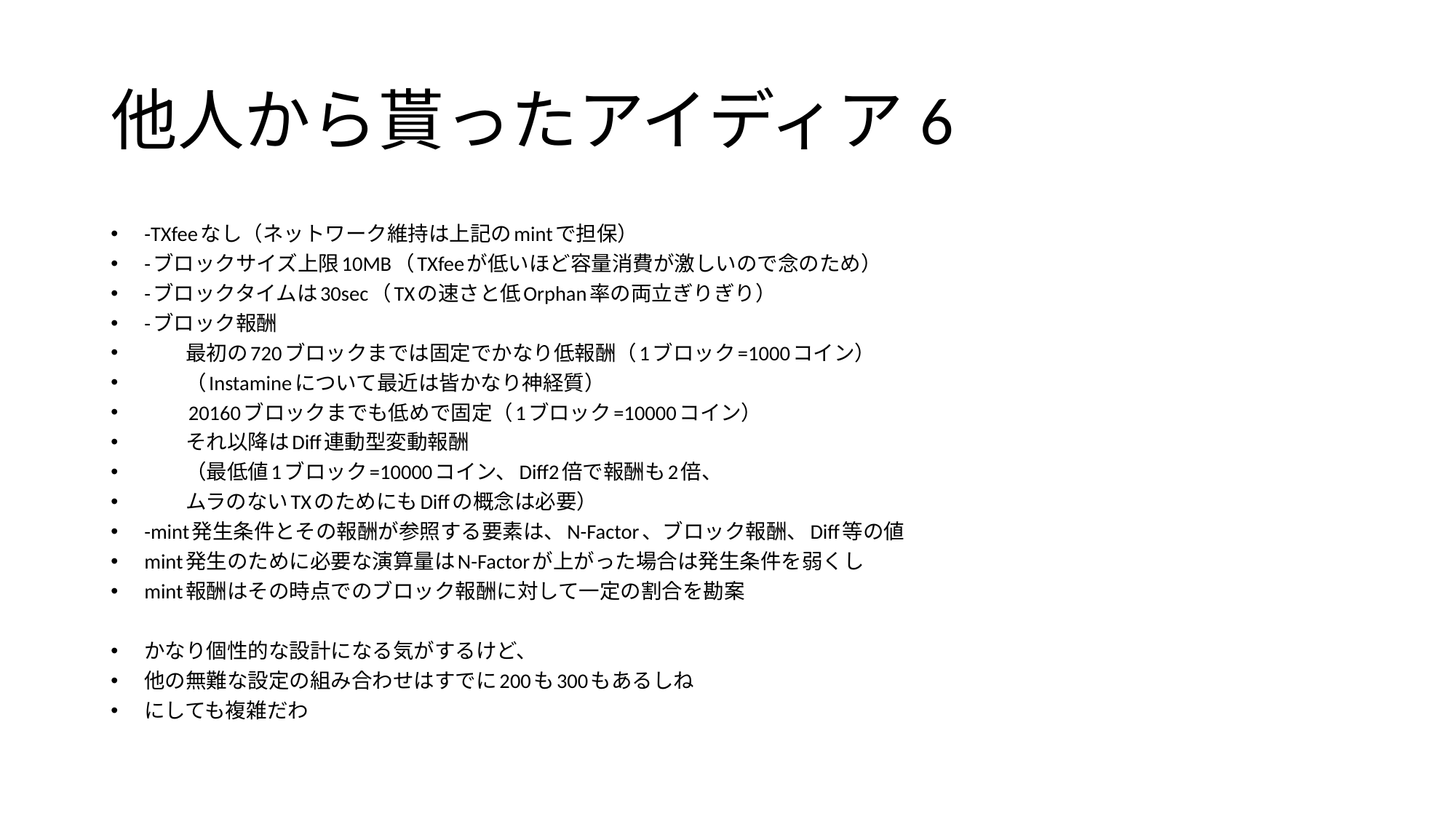

# 他人から貰ったアイディア6
-TXfeeなし（ネットワーク維持は上記のmintで担保）
-ブロックサイズ上限10MB（TXfeeが低いほど容量消費が激しいので念のため）
-ブロックタイムは30sec（TXの速さと低Orphan率の両立ぎりぎり）
-ブロック報酬
　　最初の720ブロックまでは固定でかなり低報酬（1ブロック=1000コイン）
　　（Instamineについて最近は皆かなり神経質）
　　20160ブロックまでも低めで固定（1ブロック=10000コイン）
　　それ以降はDiff連動型変動報酬
　　（最低値1ブロック=10000コイン、Diff2倍で報酬も2倍、
　　ムラのないTXのためにもDiffの概念は必要）
-mint発生条件とその報酬が参照する要素は、N-Factor、ブロック報酬、Diff等の値
mint発生のために必要な演算量はN-Factorが上がった場合は発生条件を弱くし
mint報酬はその時点でのブロック報酬に対して一定の割合を勘案

かなり個性的な設計になる気がするけど、
他の無難な設定の組み合わせはすでに200も300もあるしね
にしても複雑だわ